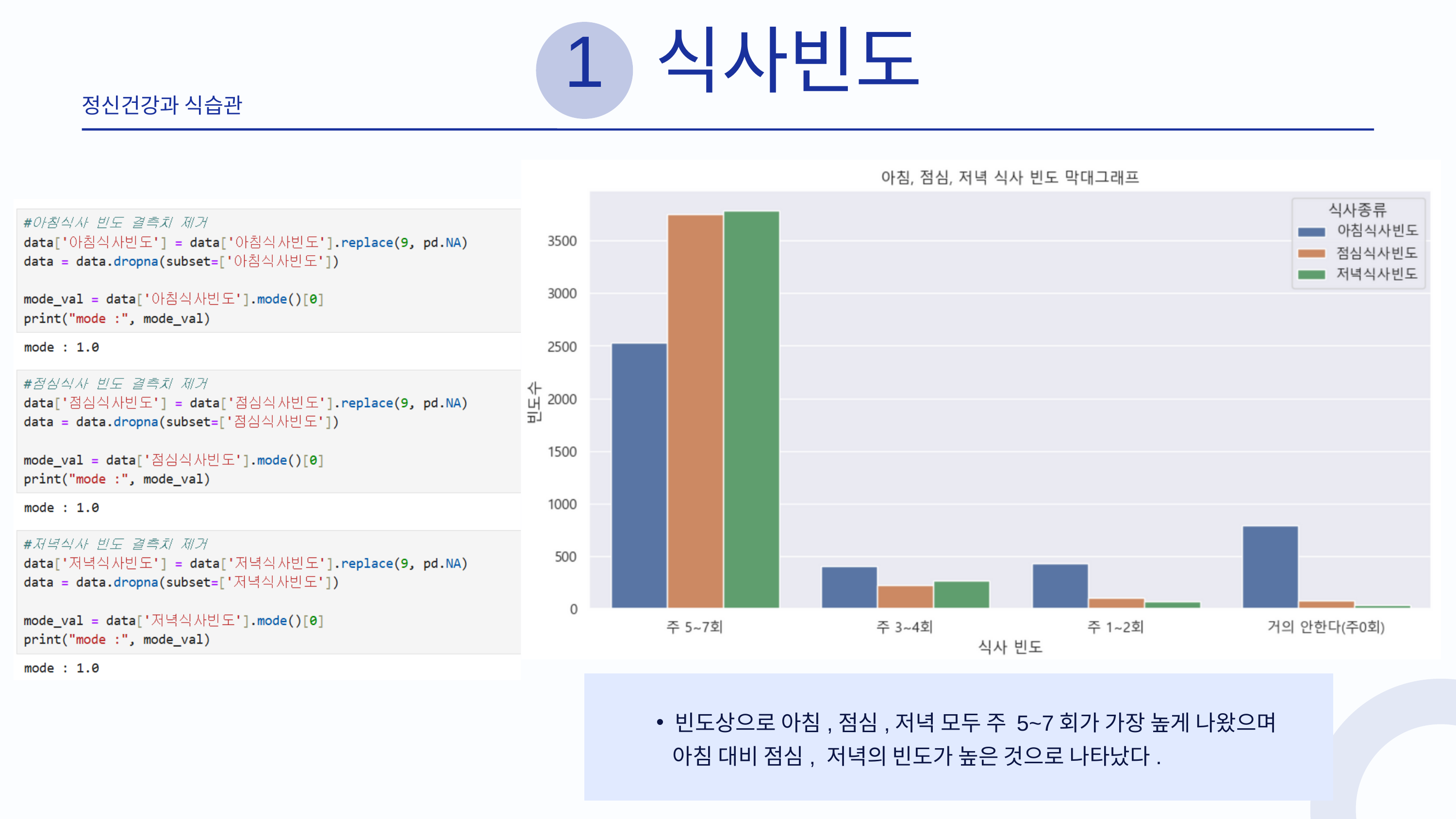

1
식사빈도
정신건강과 식습관

빈도상으로 아침,점심,저녁 모두 주 5~7회가 가장 높게 나왔으며
      아침 대비 점심, 저녁의 빈도가 높은 것으로 나타났다.